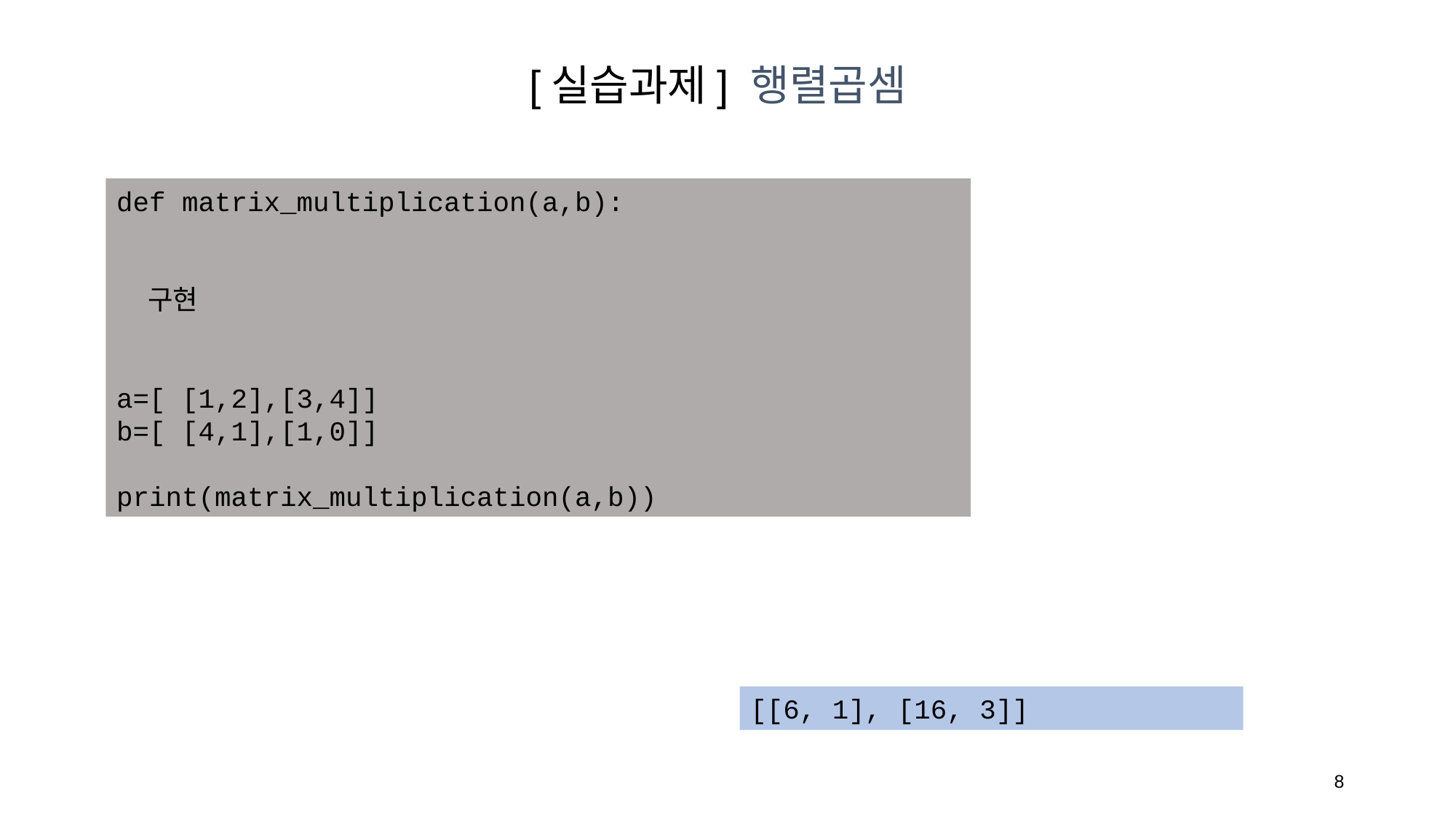

[실습과제] 행렬곱셈
def matrix_multiplication(a,b):

    구현

a=[ [1,2],[3,4]]
b=[ [4,1],[1,0]]

print(matrix_multiplication(a,b))
[[6, 1], [16, 3]]
8